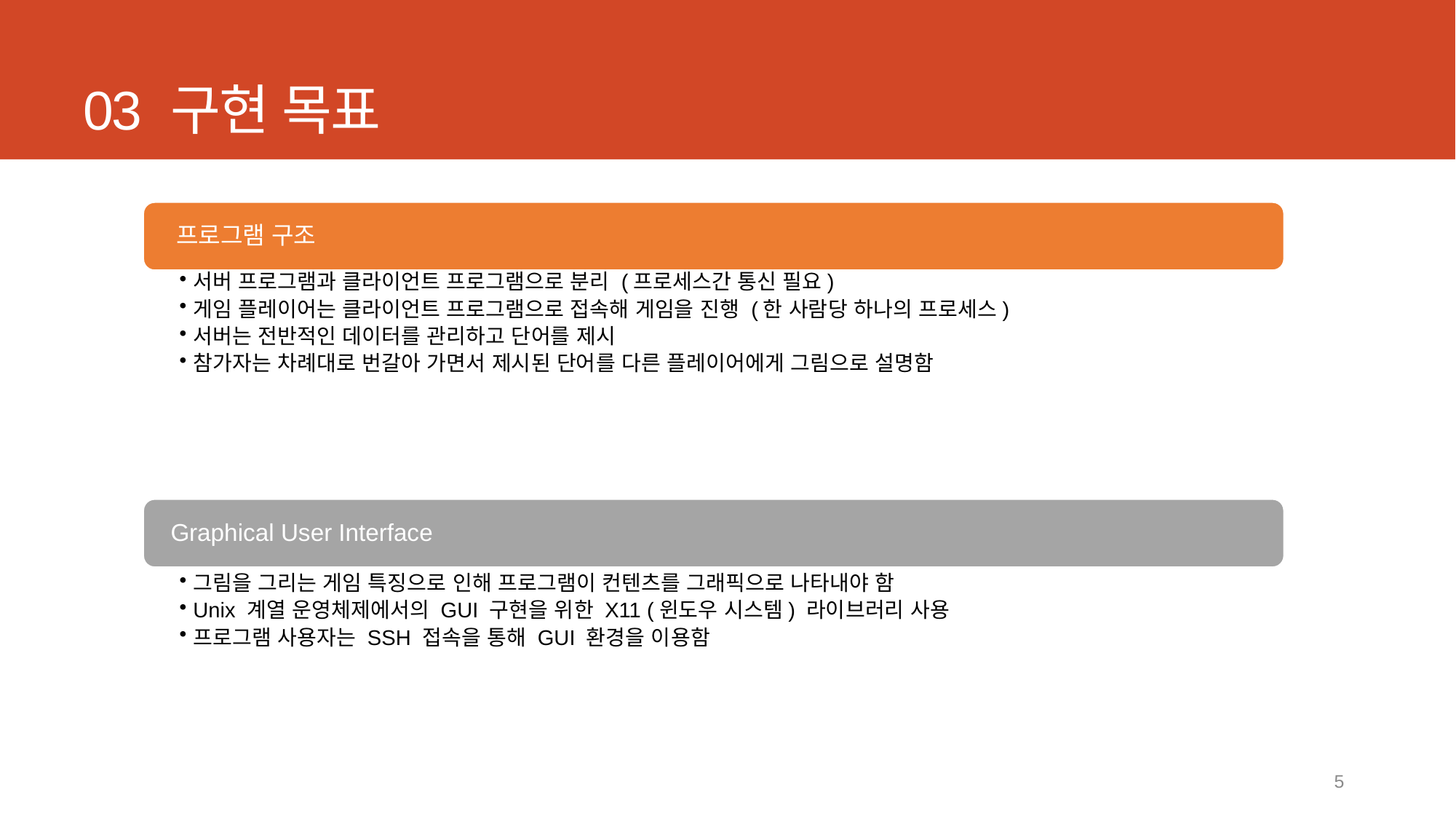

# 03 구현 목표
  프로그램 구조
서버 프로그램과 클라이언트 프로그램으로 분리 (프로세스간 통신 필요)
게임 플레이어는 클라이언트 프로그램으로 접속해 게임을 진행 (한 사람당 하나의 프로세스)
서버는 전반적인 데이터를 관리하고 단어를 제시
참가자는 차례대로 번갈아 가면서 제시된 단어를 다른 플레이어에게 그림으로 설명함

  Graphical User Interface
그림을 그리는 게임 특징으로 인해 프로그램이 컨텐츠를 그래픽으로 나타내야 함
Unix 계열 운영체제에서의 GUI 구현을 위한 X11 (윈도우 시스템) 라이브러리 사용
프로그램 사용자는 SSH 접속을 통해 GUI 환경을 이용함

5